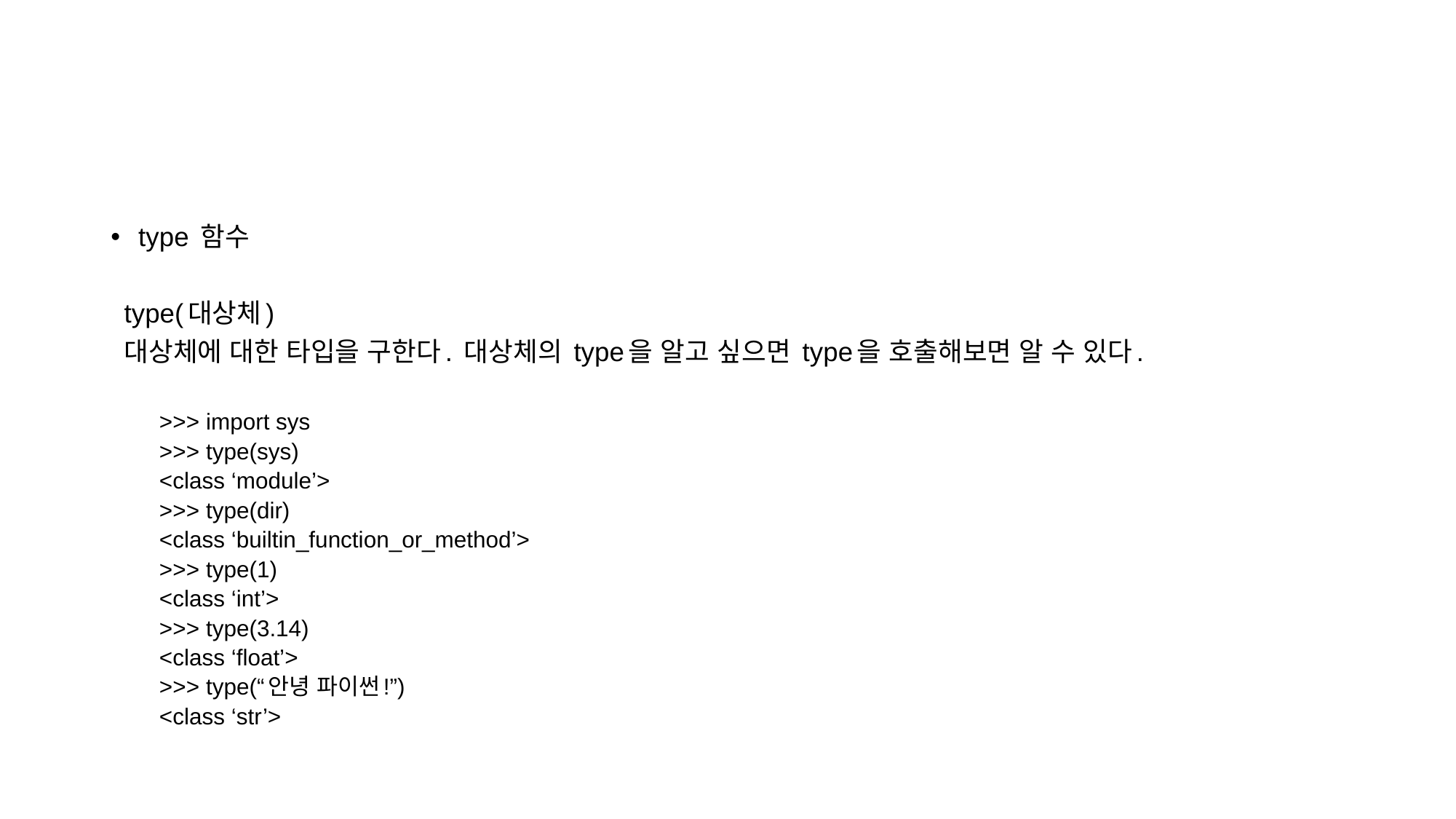

#
type 함수

type(대상체)
대상체에 대한 타입을 구한다. 대상체의 type을 알고 싶으면 type을 호출해보면 알 수 있다.

>>> import sys
>>> type(sys)
<class ‘module’>
>>> type(dir)
<class ‘builtin_function_or_method’>
>>> type(1)
<class ‘int’>
>>> type(3.14)
<class ‘float’>
>>> type(“안녕 파이썬!”)
<class ‘str’>